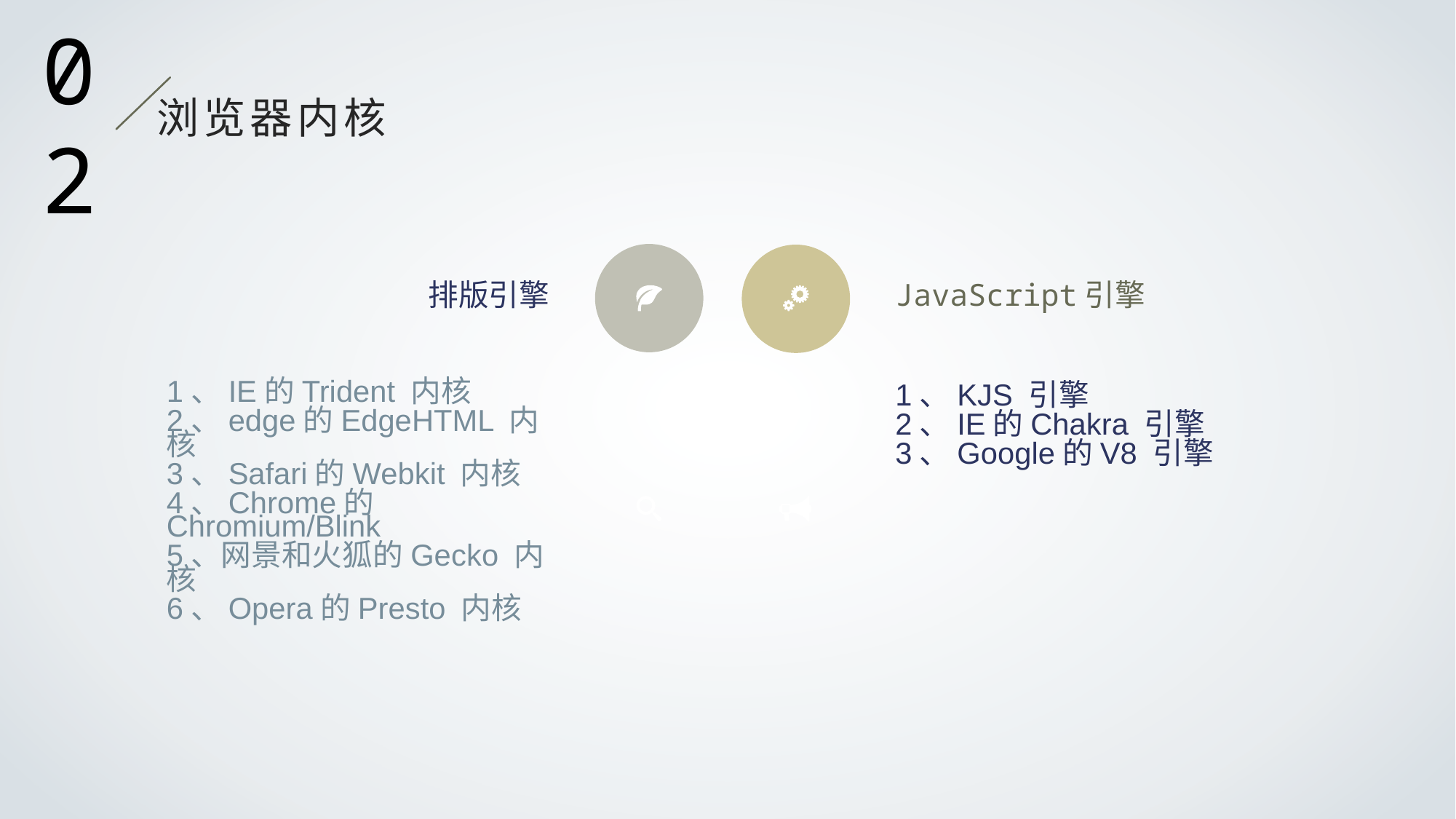

02
浏览器内核

JavaScript引擎
排版引擎

1、IE的Trident 内核
2、edge的EdgeHTML 内核
3、Safari的Webkit 内核
4、Chrome的Chromium/Blink
5、网景和火狐的Gecko 内核
6、Opera的Presto 内核
1、KJS 引擎
2、IE的Chakra 引擎
3、Google的V8 引擎